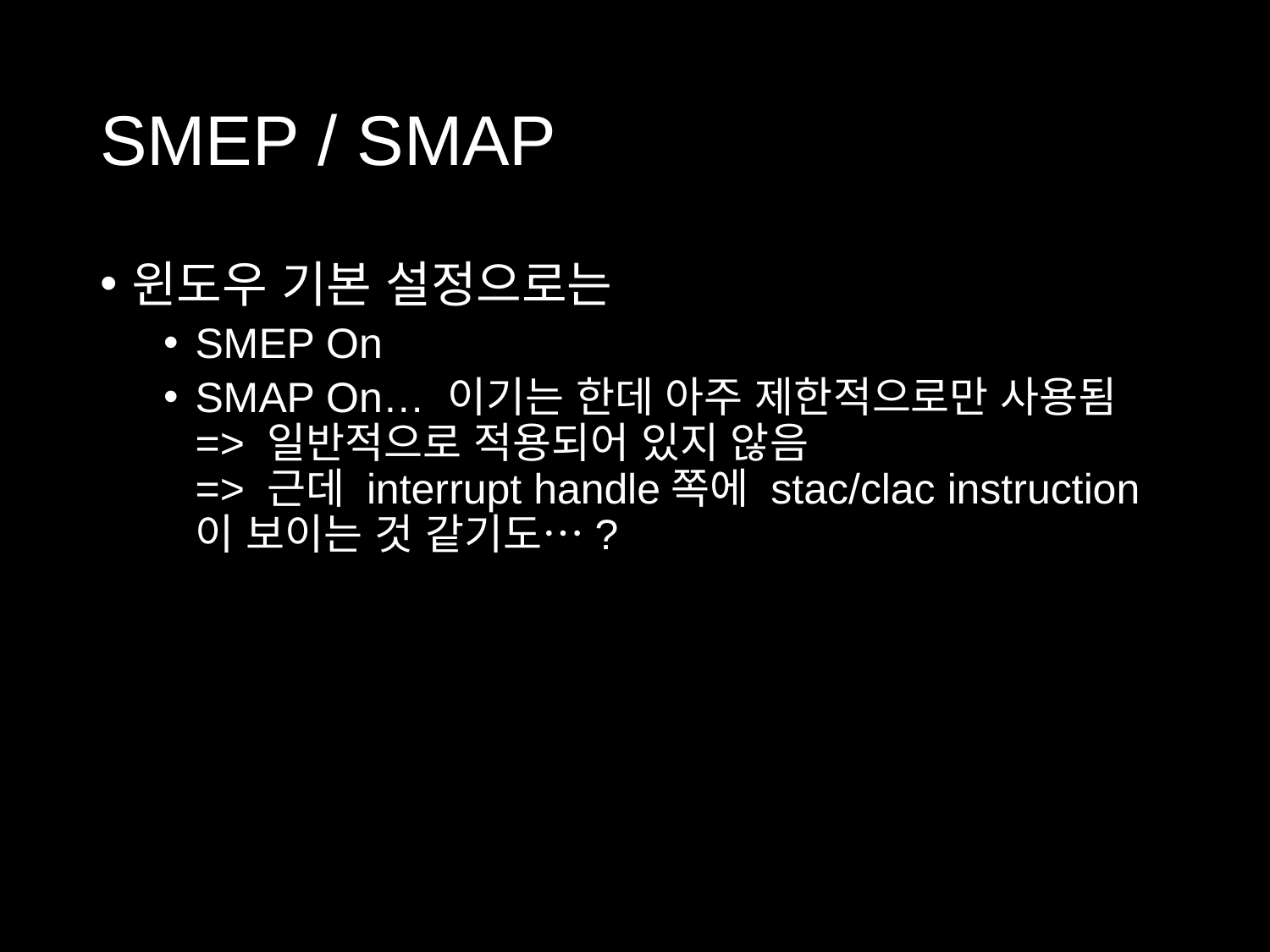

# SMEP / SMAP
윈도우 기본 설정으로는
SMEP On
SMAP On… 이기는 한데 아주 제한적으로만 사용됨
=> 일반적으로 적용되어 있지 않음
=> 근데 interrupt handle쪽에 stac/clac instruction이 보이는 것 같기도…?